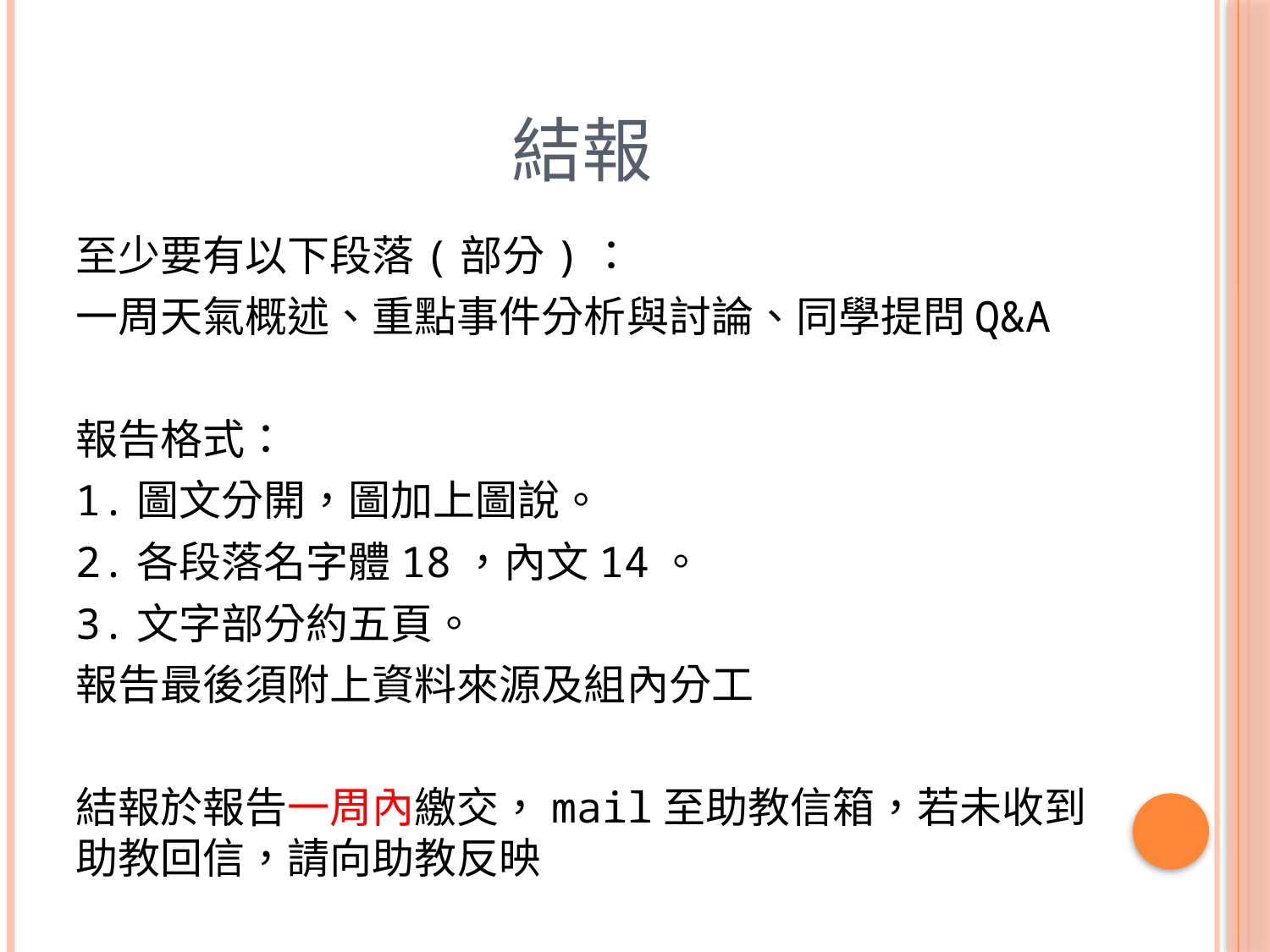

# 結報
至少要有以下段落(部分)：
一周天氣概述、重點事件分析與討論、同學提問Q&A

報告格式：
1.圖文分開，圖加上圖說。
2.各段落名字體18，內文14。
3.文字部分約五頁。
報告最後須附上資料來源及組內分工

結報於報告一周內繳交，mail至助教信箱，若未收到助教回信，請向助教反映